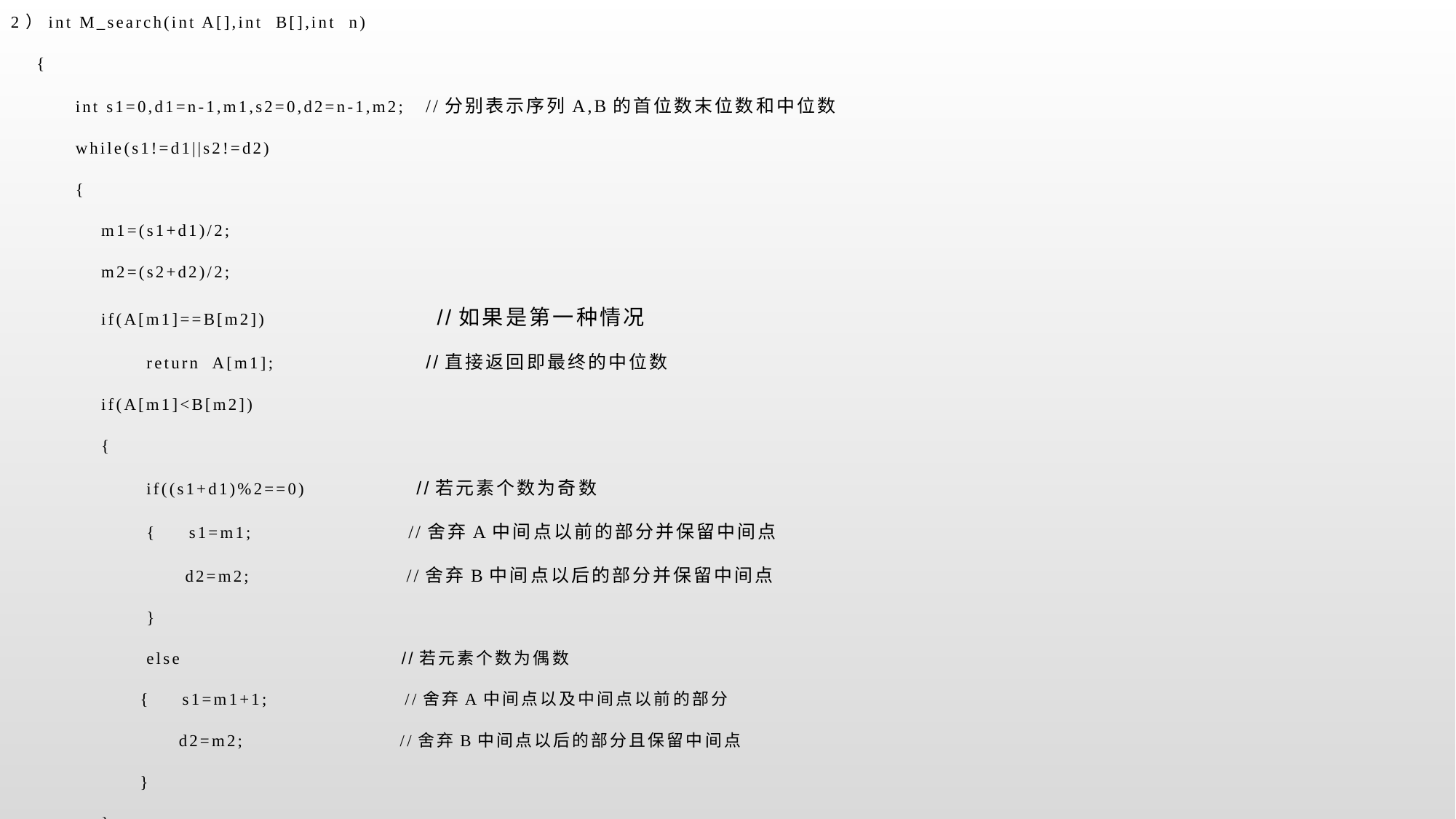

2）int M_search(int A[],int  B[],int  n)
    {
          int s1=0,d1=n-1,m1,s2=0,d2=n-1,m2;   //分别表示序列A,B的首位数末位数和中位数
          while(s1!=d1||s2!=d2)
          {
              m1=(s1+d1)/2;
              m2=(s2+d2)/2;
              if(A[m1]==B[m2])                          //如果是第一种情况
                     return  A[m1];                       //直接返回即最终的中位数
              if(A[m1]<B[m2])
              {
                     if((s1+d1)%2==0)                 //若元素个数为奇数
                     {     s1=m1;                        //舍弃A中间点以前的部分并保留中间点
                           d2=m2;                        //舍弃B中间点以后的部分并保留中间点
                     }
                     else                                  //若元素个数为偶数
                    {     s1=m1+1;                     //舍弃A中间点以及中间点以前的部分
                          d2=m2;                        //舍弃B中间点以后的部分且保留中间点
                    }
              }